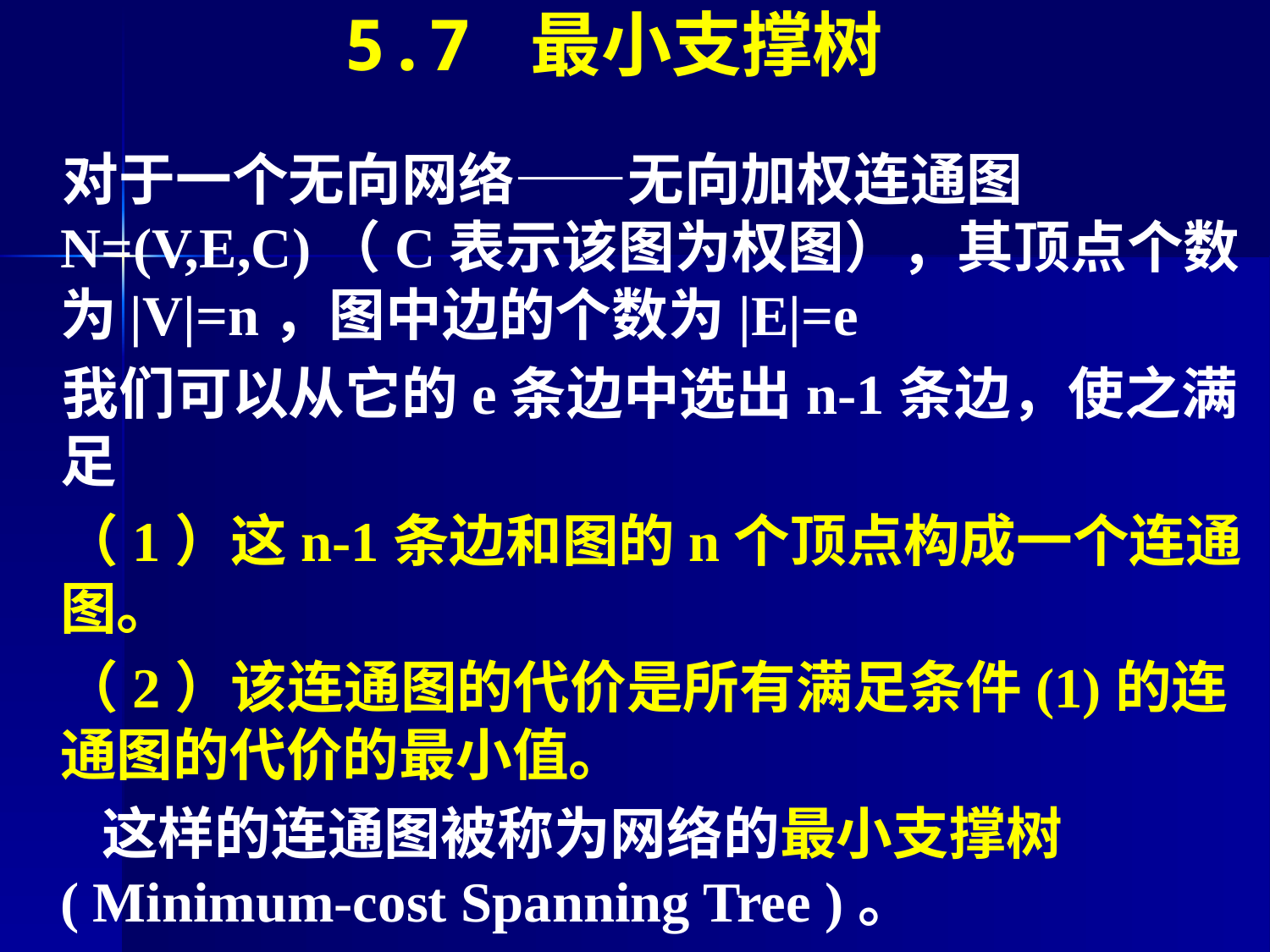

5.7 最小支撑树
对于一个无向网络——无向加权连通图N=(V,E,C)（C表示该图为权图），其顶点个数为|V|=n，图中边的个数为|E|=e
我们可以从它的e条边中选出n-1条边，使之满足
（1）这n-1条边和图的n个顶点构成一个连通图。
（2）该连通图的代价是所有满足条件(1)的连通图的代价的最小值。
  这样的连通图被称为网络的最小支撑树( Minimum-cost Spanning Tree )。